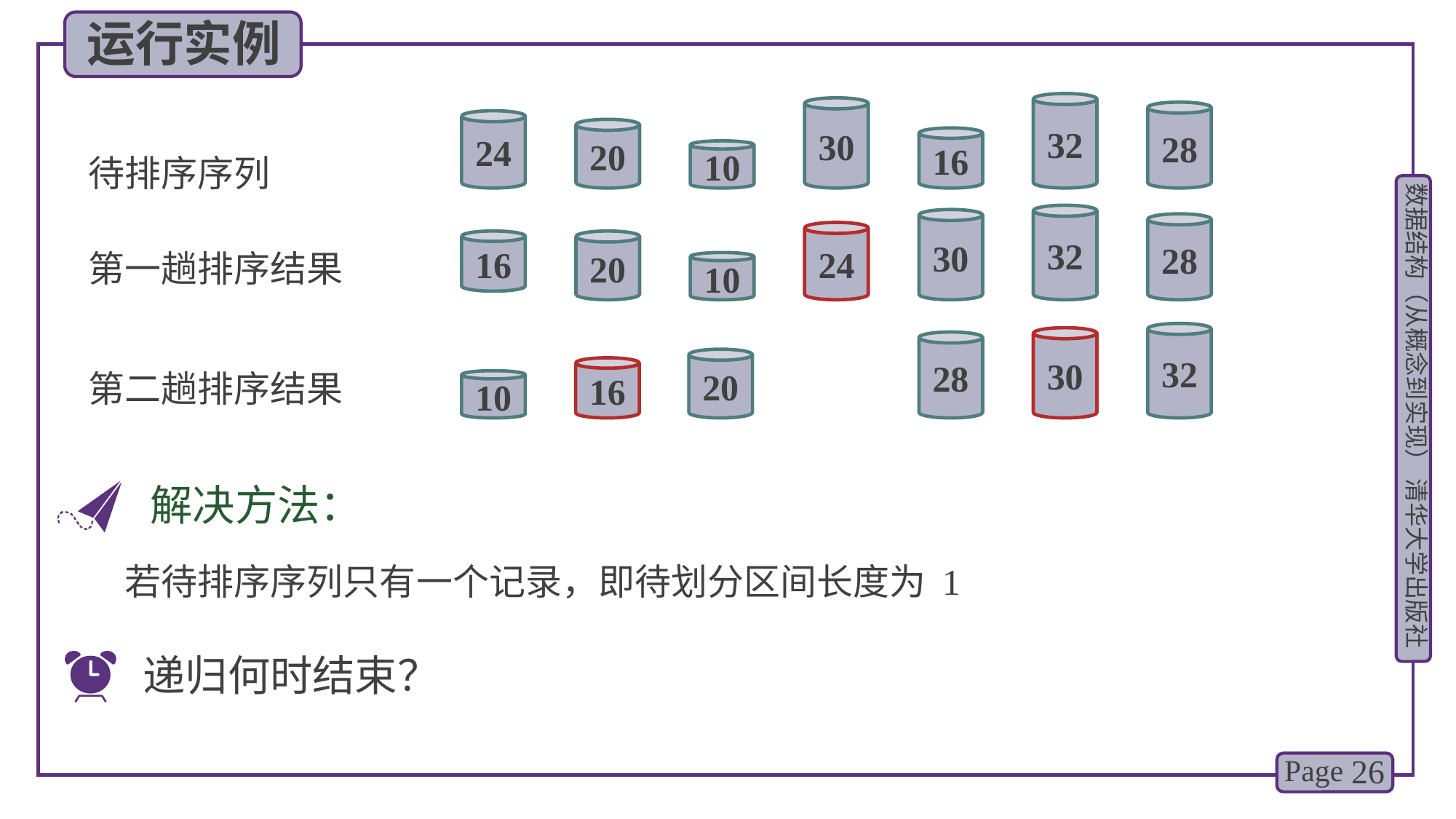

运行实例

32
30
28
24
20
16
10
待排序序列
32
30
28
24
16
20
第一趟排序结果
10
32
30
28
20
16
第二趟排序结果
10
解决方法：

若待排序序列只有一个记录，即待划分区间长度为 1

递归何时结束？